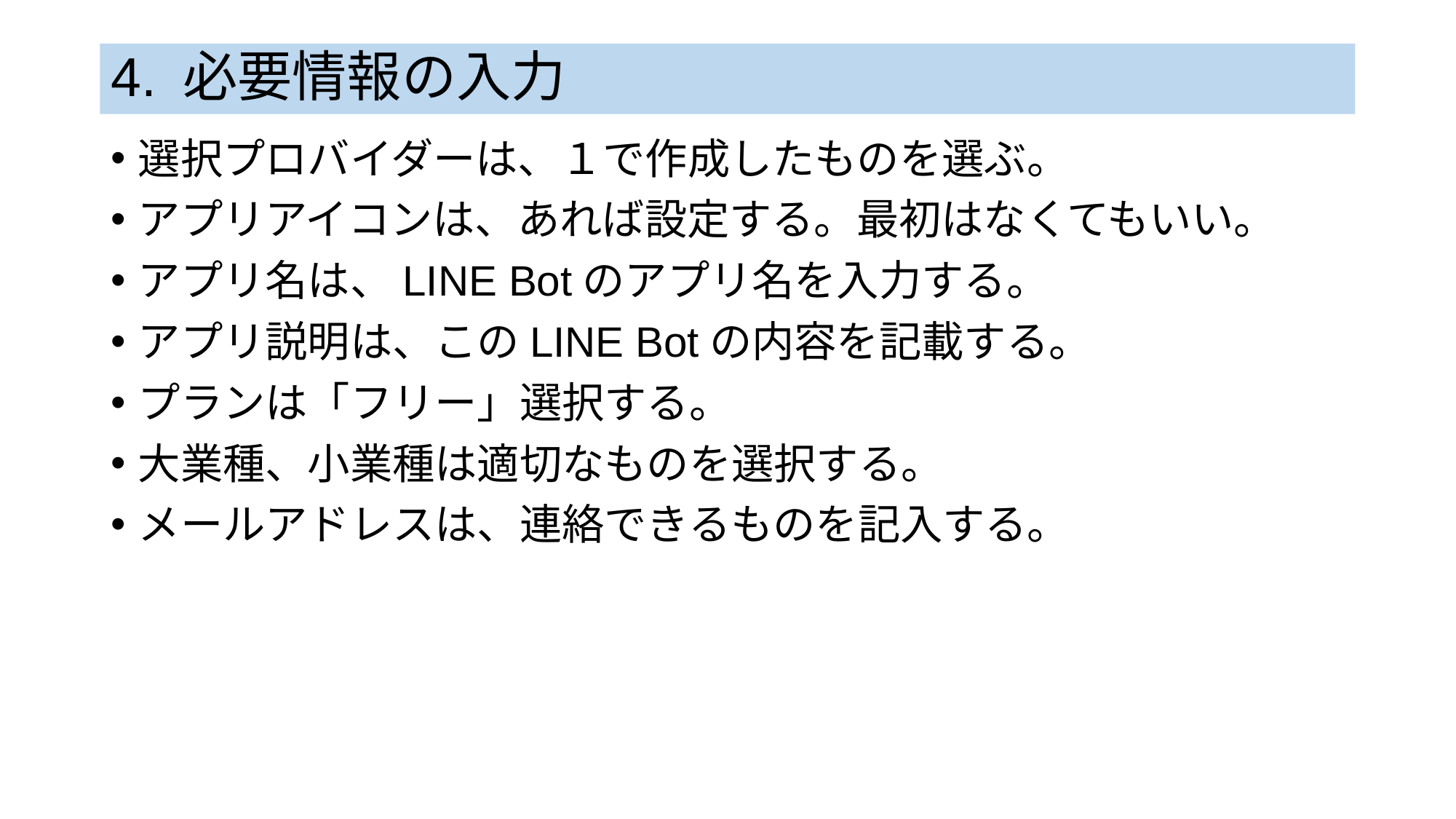

# 4. 必要情報の入力
選択プロバイダーは、１で作成したものを選ぶ。
アプリアイコンは、あれば設定する。最初はなくてもいい。
アプリ名は、LINE Botのアプリ名を入力する。
アプリ説明は、このLINE Botの内容を記載する。
プランは「フリー」選択する。
大業種、小業種は適切なものを選択する。
メールアドレスは、連絡できるものを記入する。